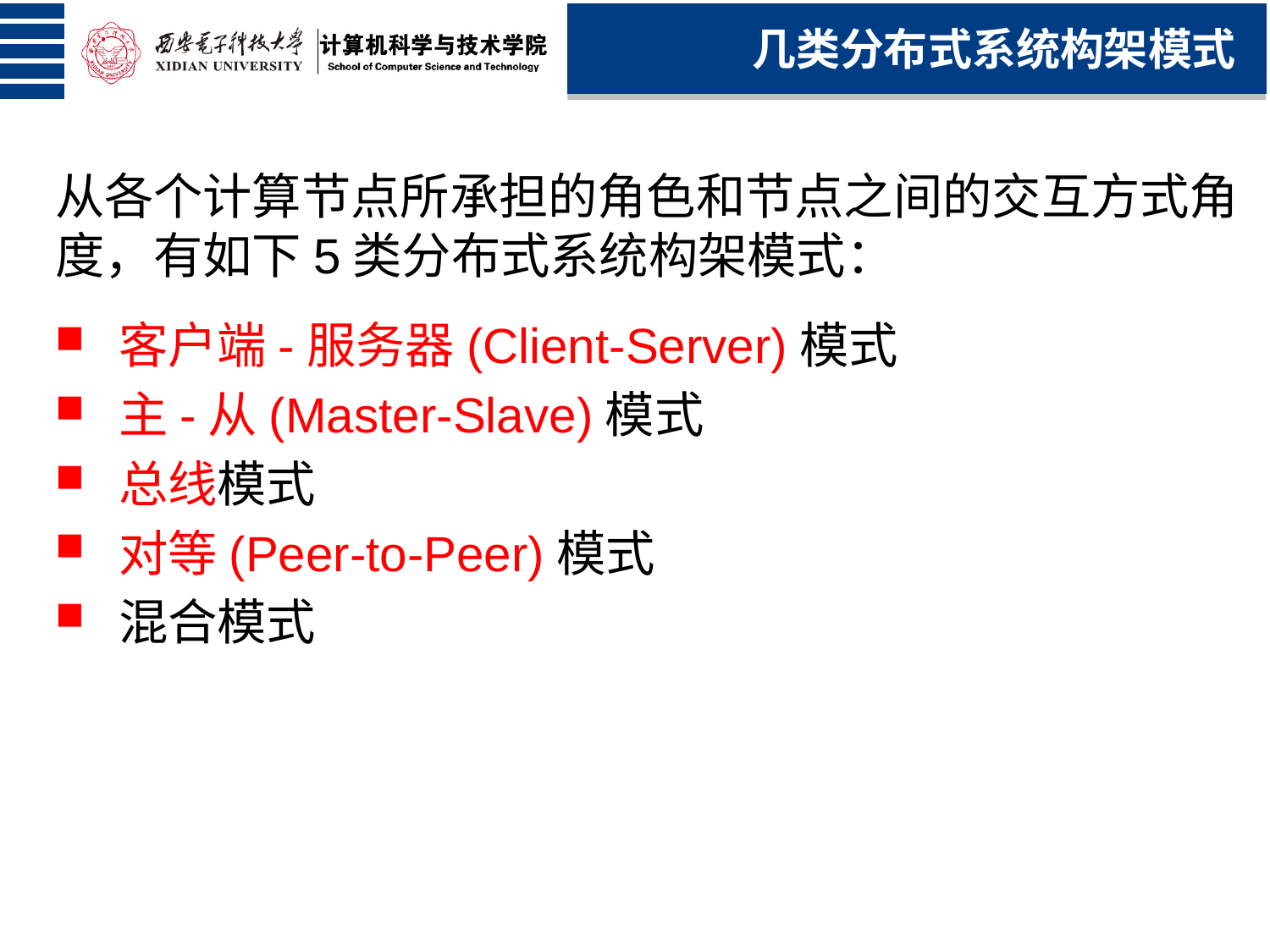

几类分布式系统构架模式
从各个计算节点所承担的角色和节点之间的交互方式角度，有如下5类分布式系统构架模式：
客户端-服务器(Client-Server)模式
主-从(Master-Slave)模式
总线模式
对等(Peer-to-Peer)模式
混合模式